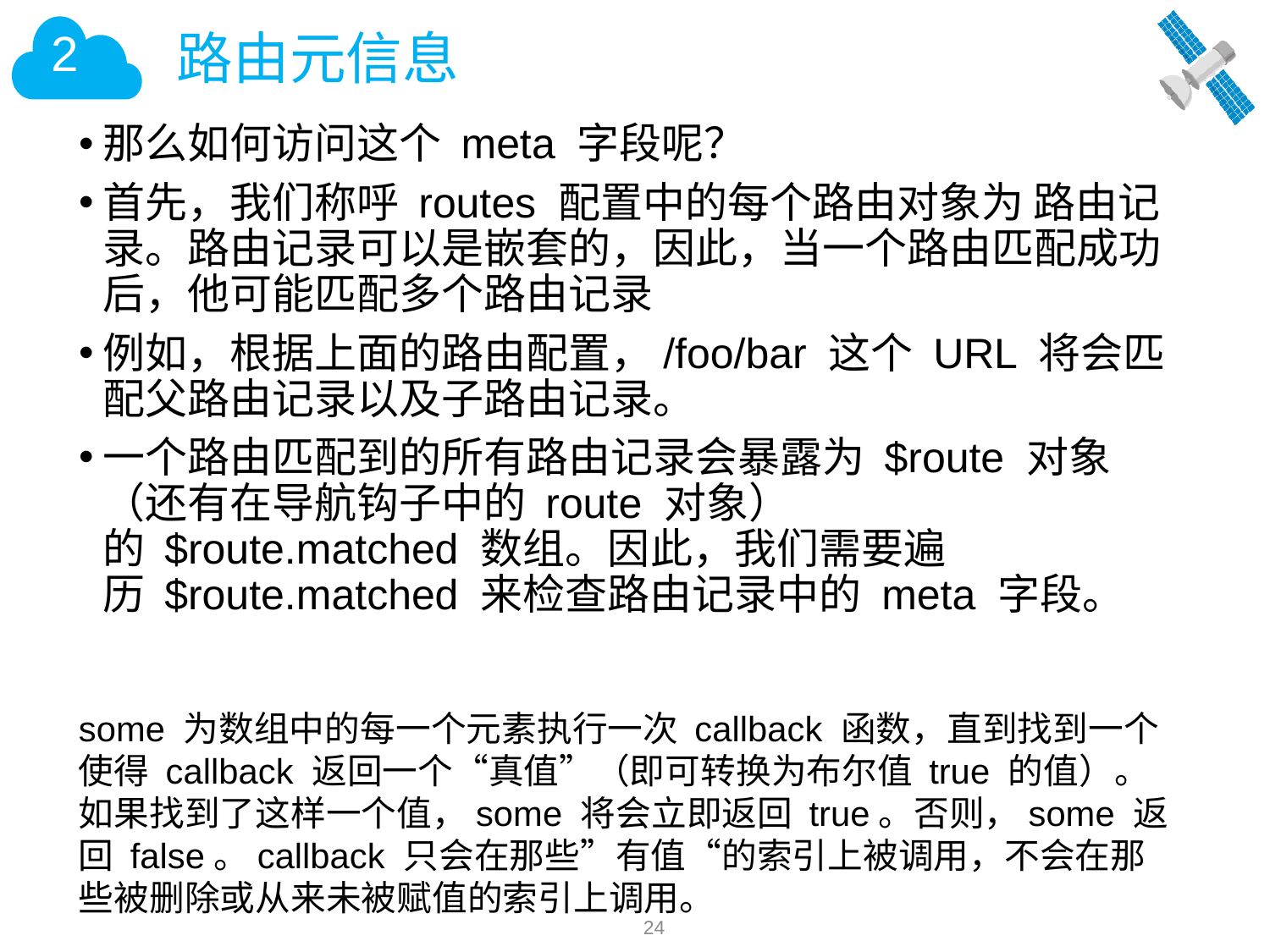

# 路由元信息
那么如何访问这个 meta 字段呢？
首先，我们称呼 routes 配置中的每个路由对象为 路由记录。路由记录可以是嵌套的，因此，当一个路由匹配成功后，他可能匹配多个路由记录
例如，根据上面的路由配置，/foo/bar 这个 URL 将会匹配父路由记录以及子路由记录。
一个路由匹配到的所有路由记录会暴露为 $route 对象（还有在导航钩子中的 route 对象）的 $route.matched 数组。因此，我们需要遍历 $route.matched 来检查路由记录中的 meta 字段。
some 为数组中的每一个元素执行一次 callback 函数，直到找到一个使得 callback 返回一个“真值”（即可转换为布尔值 true 的值）。如果找到了这样一个值，some 将会立即返回 true。否则，some 返回 false。callback 只会在那些”有值“的索引上被调用，不会在那些被删除或从来未被赋值的索引上调用。
24